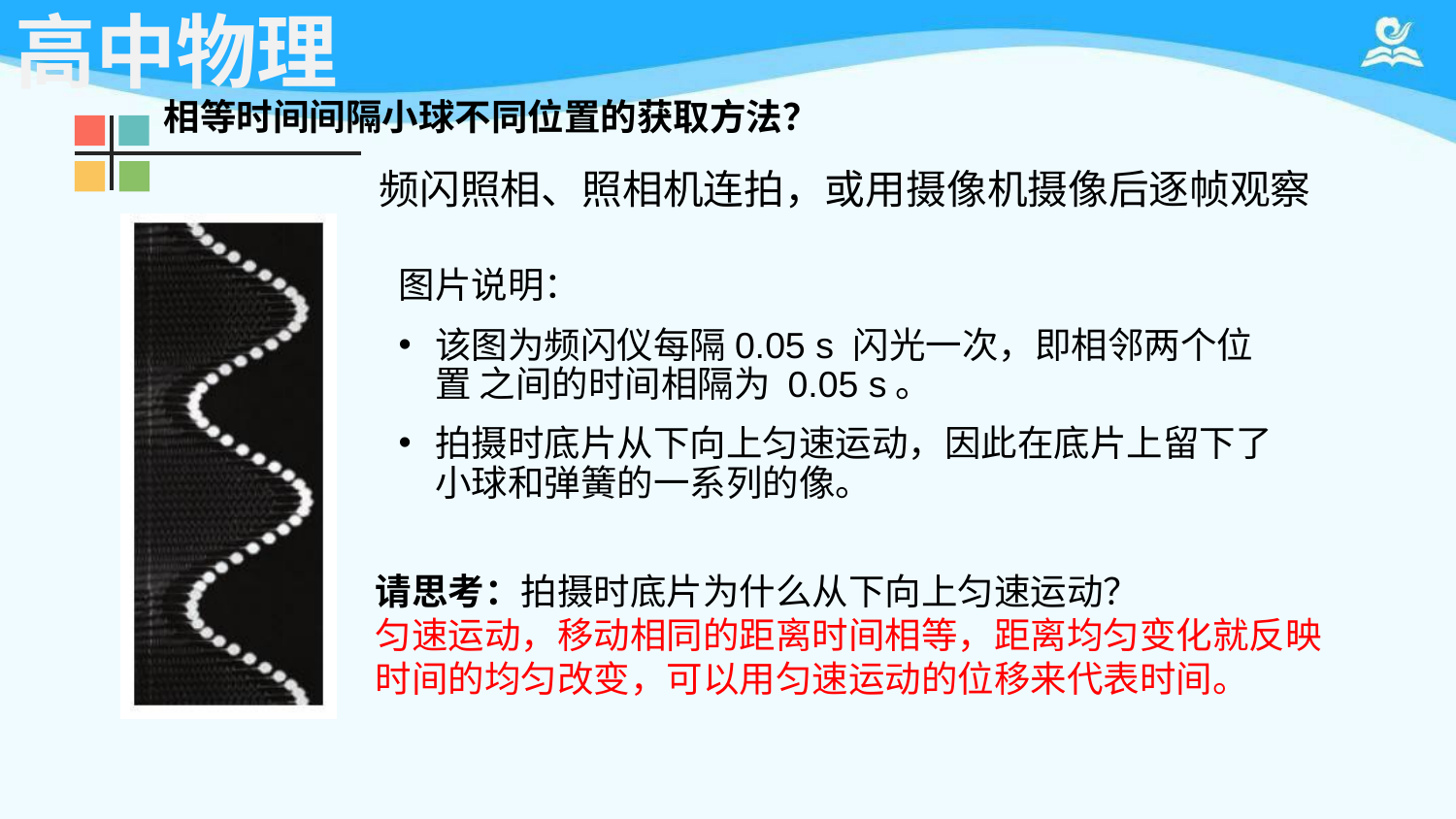

# 高中物理
相等时间间隔小球不同位置的获取方法？
频闪照相、照相机连拍，或用摄像机摄像后逐帧观察

图片说明：
该图为频闪仪每隔0.05 s 闪光一次，即相邻两个位置 之间的时间相隔为 0.05 s。
拍摄时底片从下向上匀速运动，因此在底片上留下了 小球和弹簧的一系列的像。

请思考：拍摄时底片为什么从下向上匀速运动？
匀速运动，移动相同的距离时间相等，距离均匀变化就反映 时间的均匀改变，可以用匀速运动的位移来代表时间。